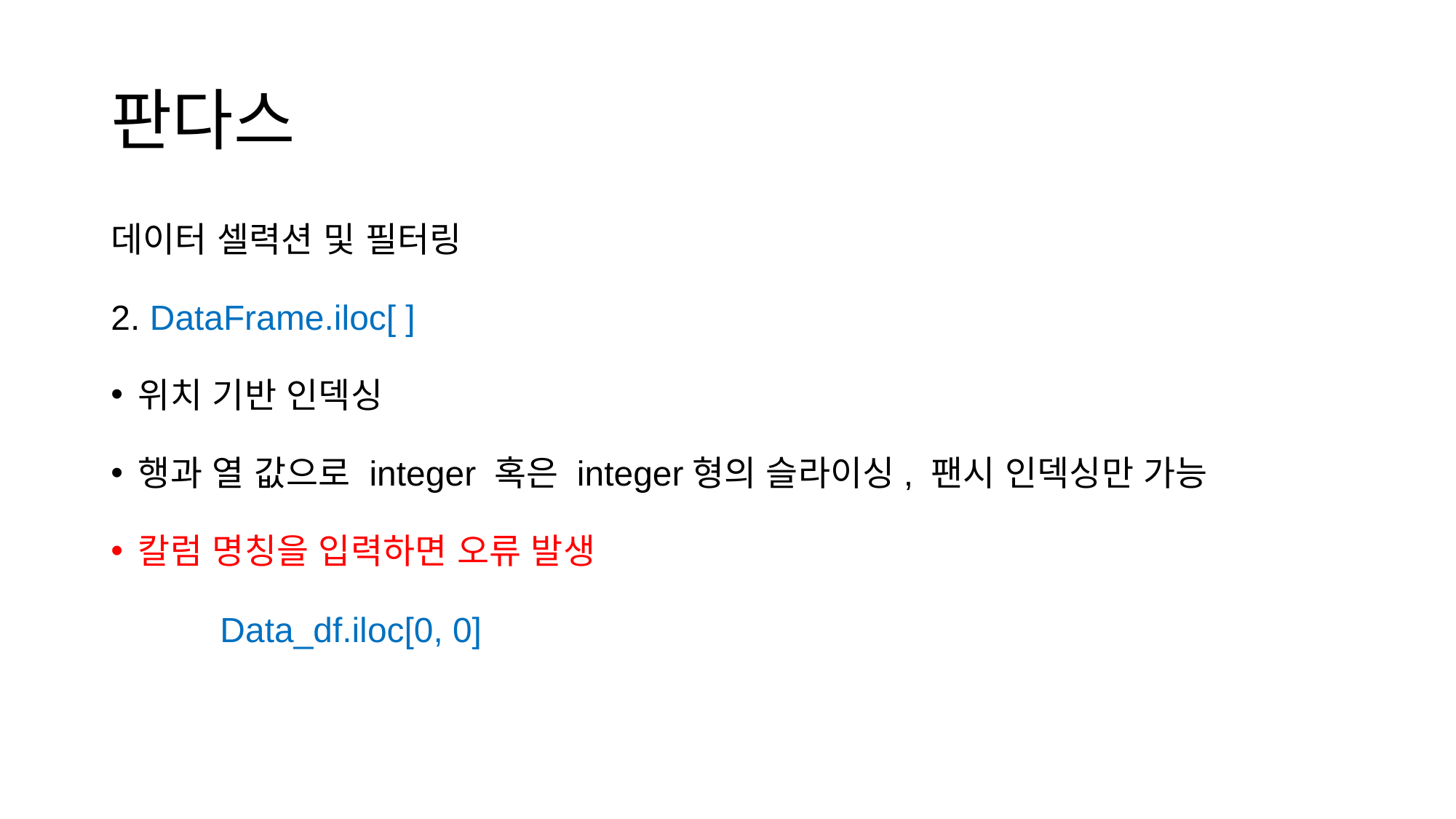

# 판다스
데이터 셀력션 및 필터링
2. DataFrame.iloc[ ]
위치 기반 인덱싱
행과 열 값으로 integer 혹은 integer형의 슬라이싱, 팬시 인덱싱만 가능
칼럼 명칭을 입력하면 오류 발생
	Data_df.iloc[0, 0]